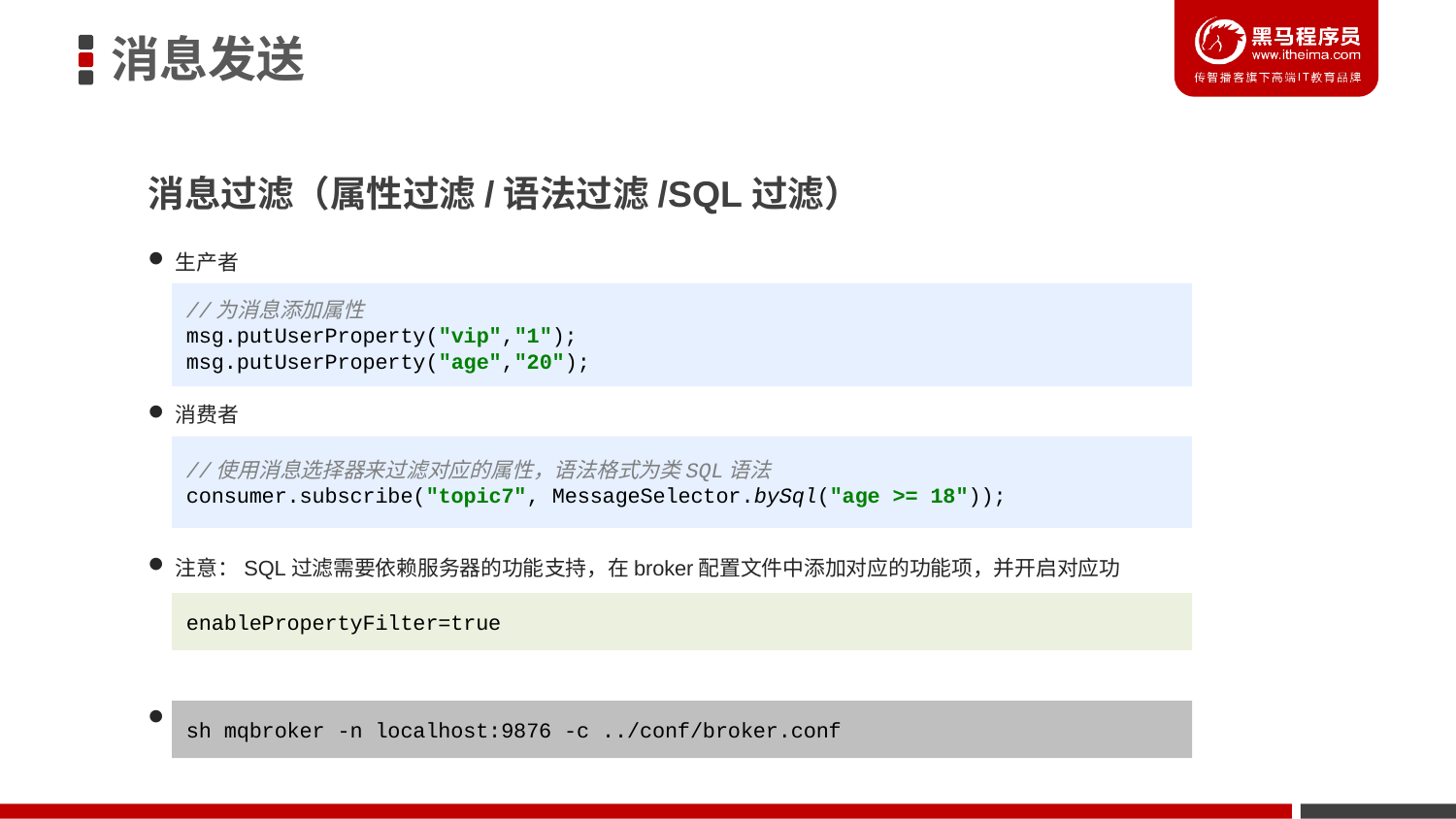

消息发送
消息过滤（属性过滤/语法过滤/SQL过滤）
生产者

消费者

注意：SQL过滤需要依赖服务器的功能支持，在broker配置文件中添加对应的功能项，并开启对应功能

启动服务器使启用对应配置文件

//为消息添加属性
msg.putUserProperty("vip","1");
msg.putUserProperty("age","20");
//使用消息选择器来过滤对应的属性，语法格式为类SQL语法
consumer.subscribe("topic7", MessageSelector.bySql("age >= 18"));
enablePropertyFilter=true
sh mqbroker -n localhost:9876 -c ../conf/broker.conf